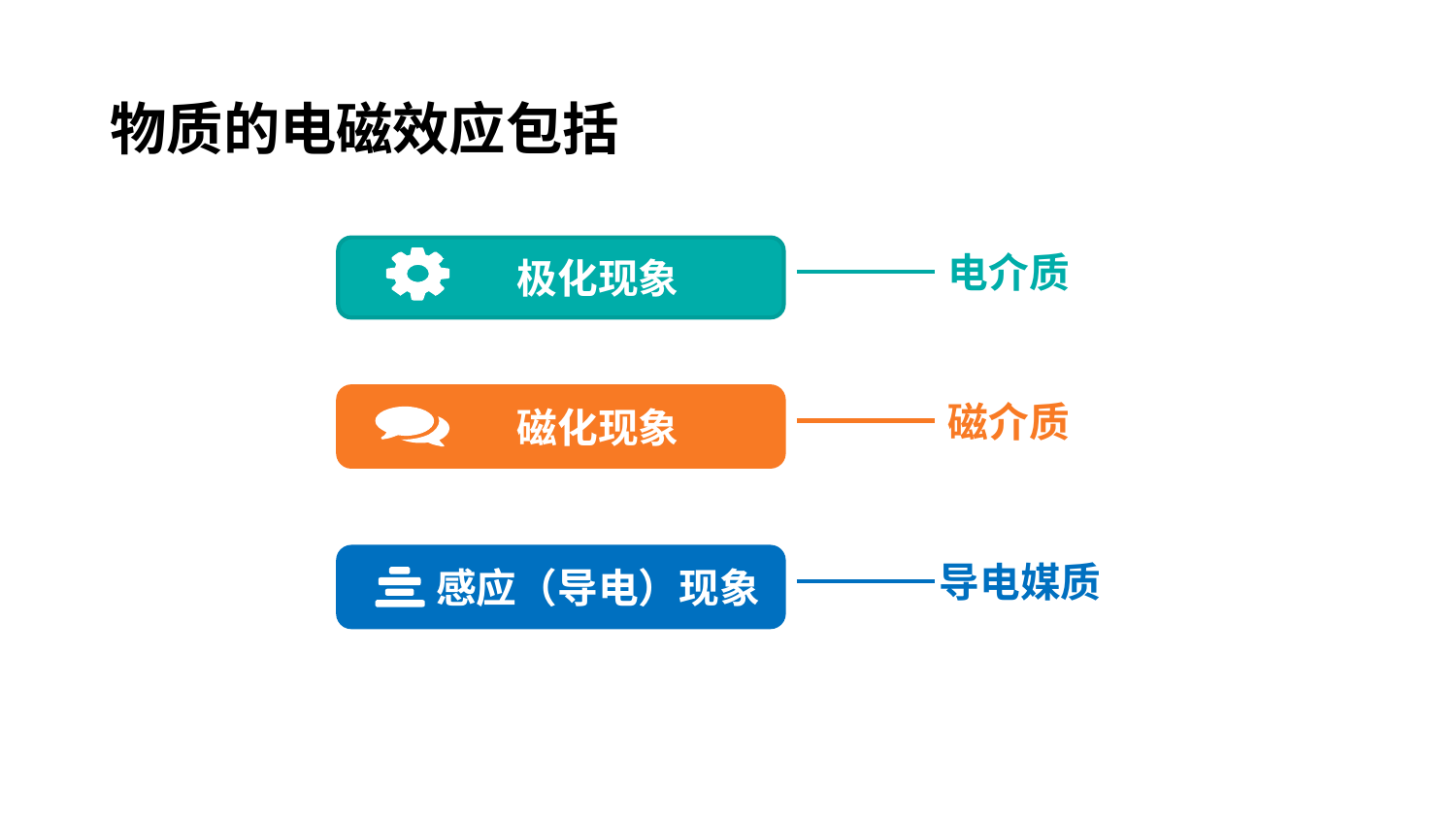

物质的电磁效应包括
电介质
       极化现象

磁介质
       磁化现象

导电媒质
       感应（导电）现象